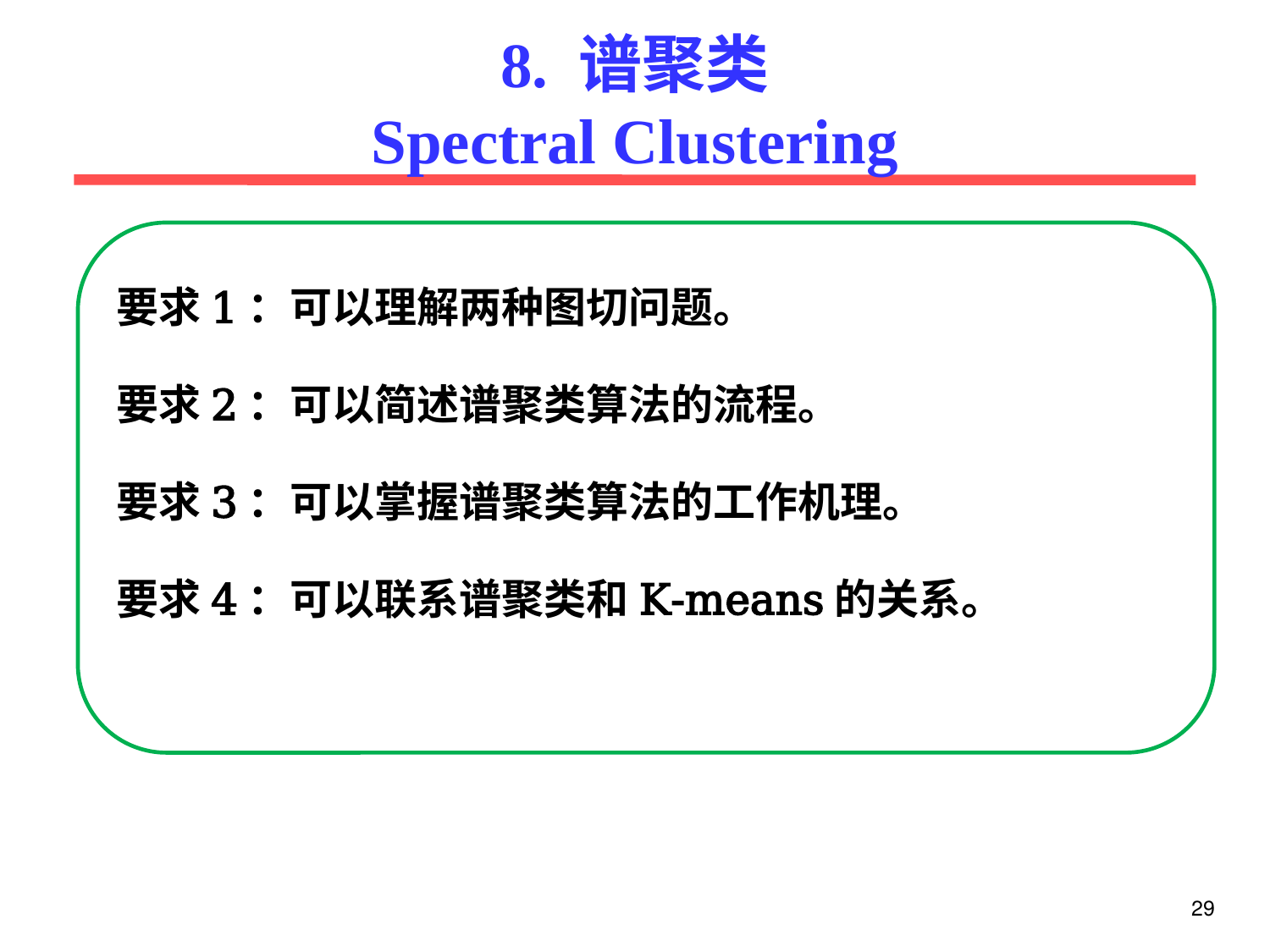

# 8. 谱聚类 Spectral Clustering
要求1：可以理解两种图切问题。
要求2：可以简述谱聚类算法的流程。
要求3：可以掌握谱聚类算法的工作机理。
要求4：可以联系谱聚类和K-means的关系。

29